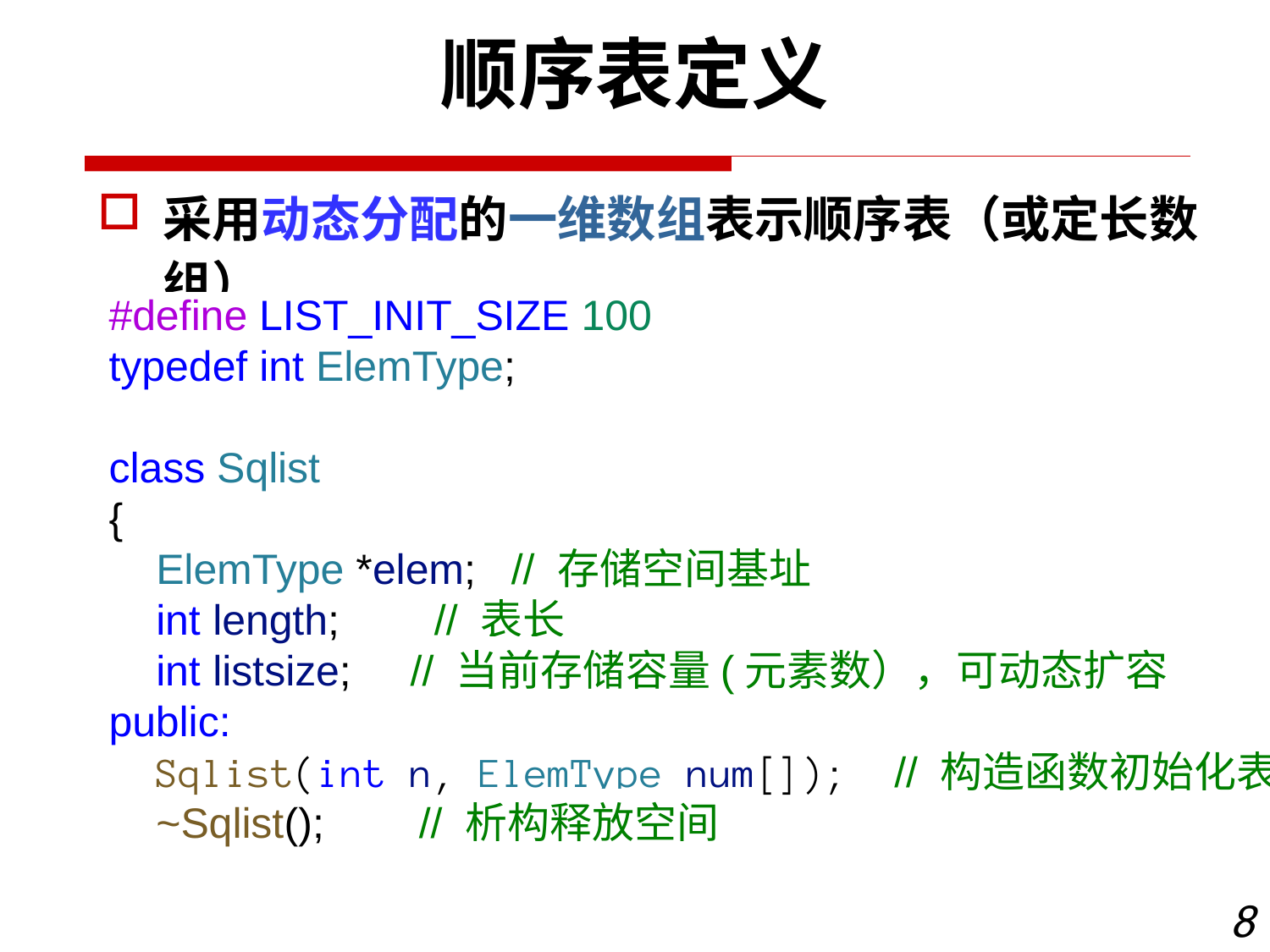

顺序表定义
采用动态分配的一维数组表示顺序表（或定长数组）
#define LIST_INIT_SIZE 100
typedef int ElemType;
class Sqlist
{
    ElemType *elem;   // 存储空间基址
    int length;        // 表长
    int listsize;     // 当前存储容量(元素数），可动态扩容
public:
    Sqlist(int n, ElemType num[]);  // 构造函数初始化表
    ~Sqlist();        // 析构释放空间
8